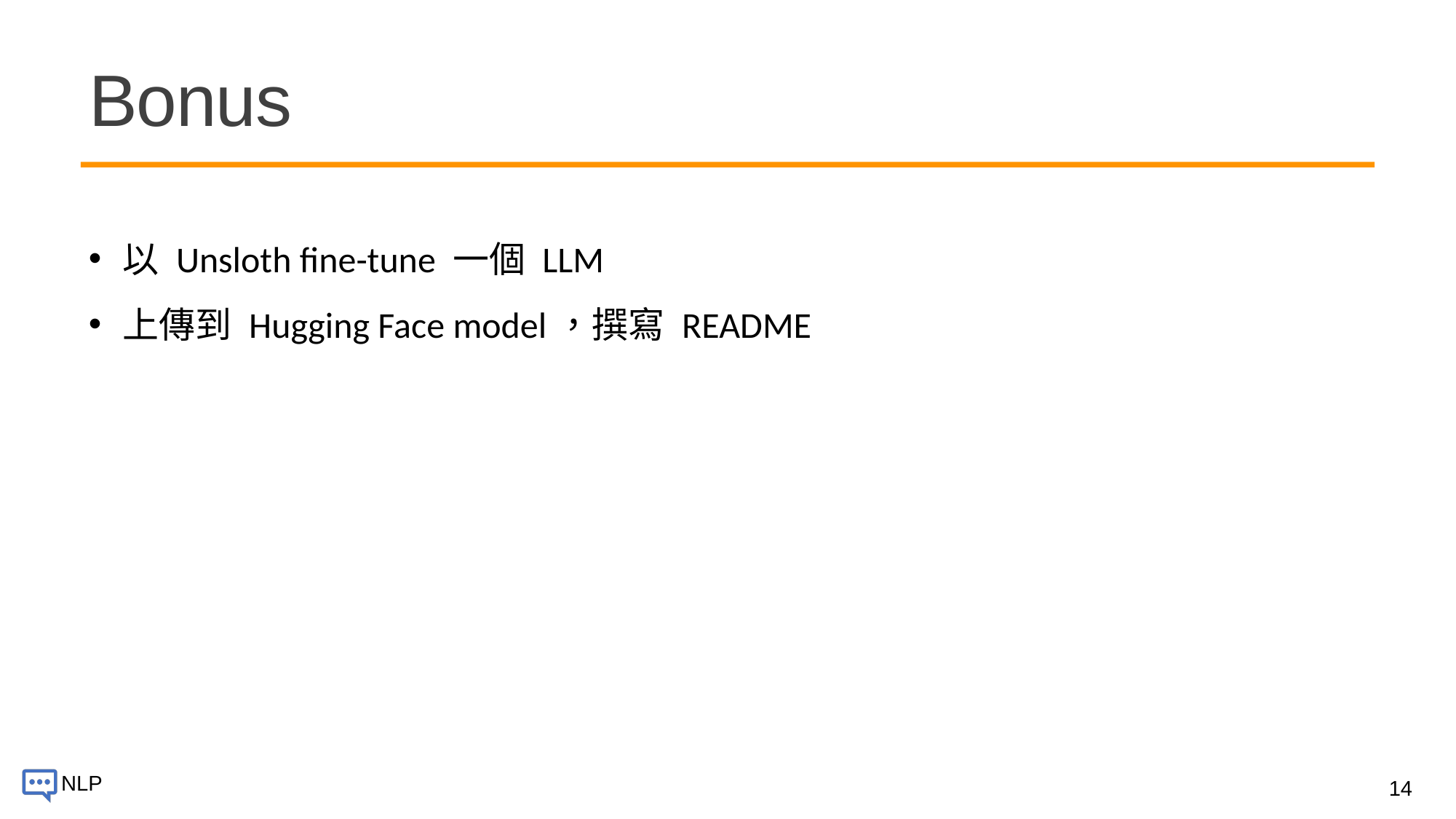

# Bonus
以 Unsloth fine-tune 一個 LLM
上傳到 Hugging Face model，撰寫 README
14